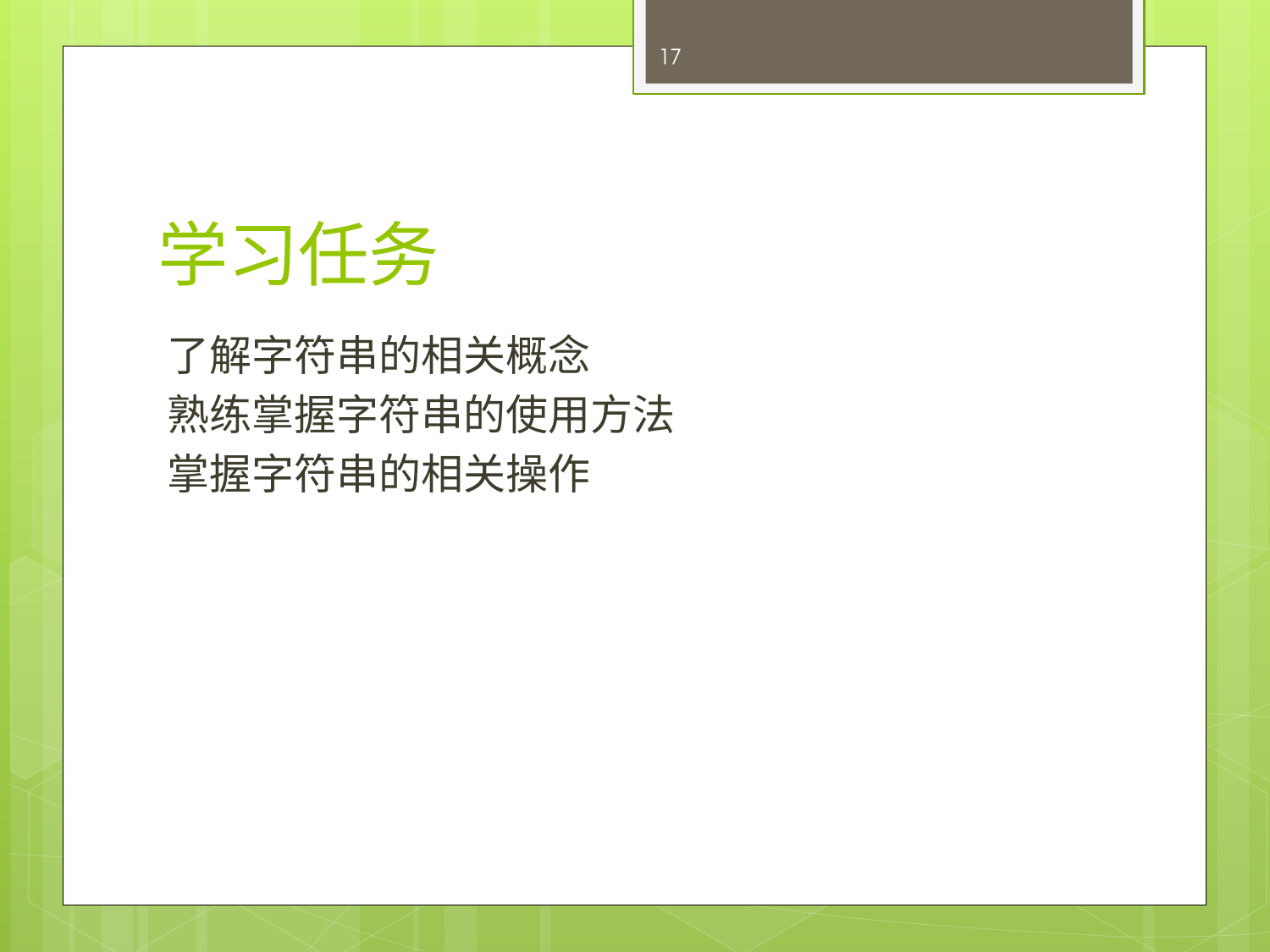

17
# 学习任务
了解字符串的相关概念
熟练掌握字符串的使用方法
掌握字符串的相关操作